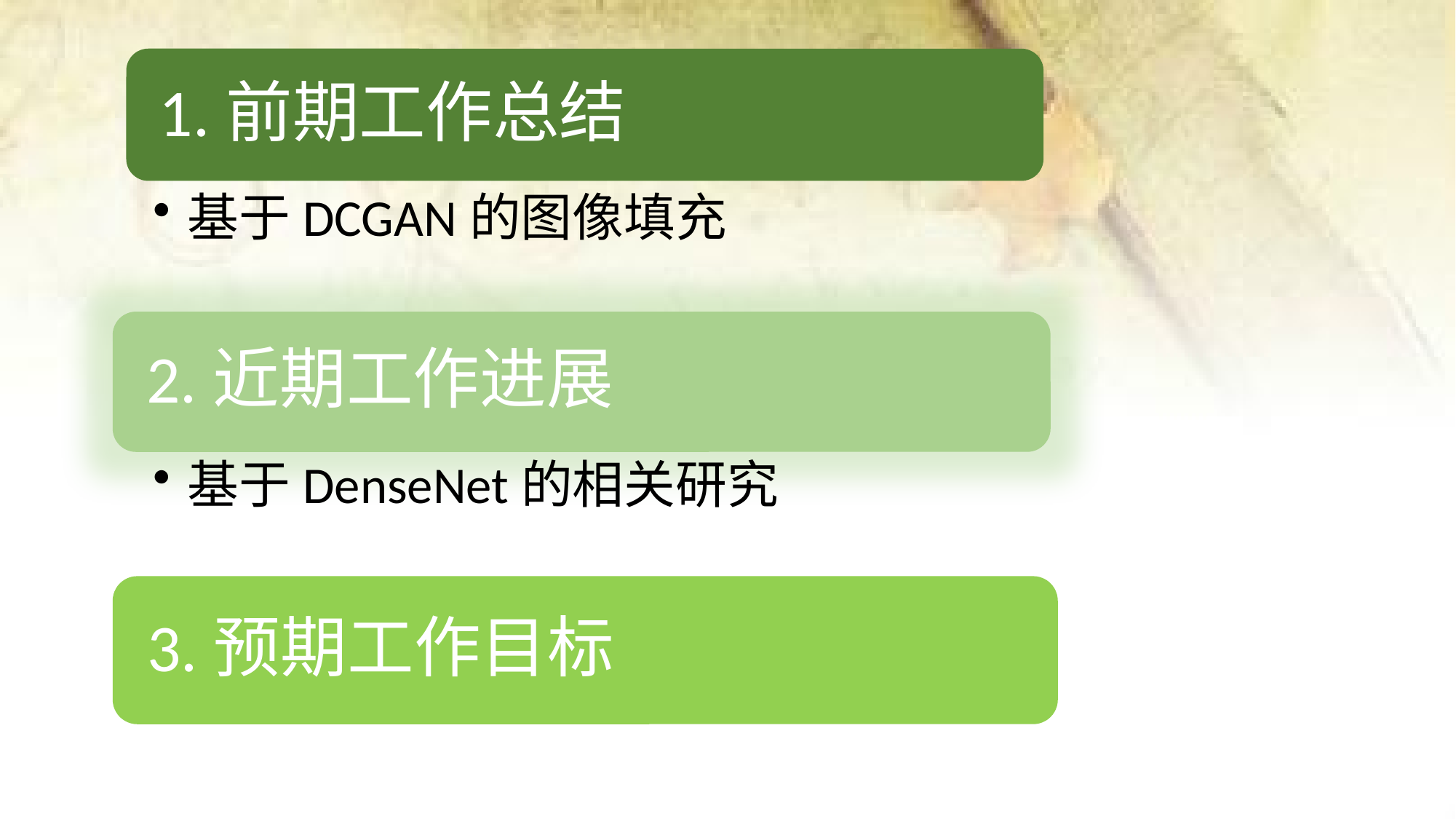

1.前期工作总结
基于DCGAN的图像填充
2.近期工作进展
基于DenseNet的相关研究
3.预期工作目标